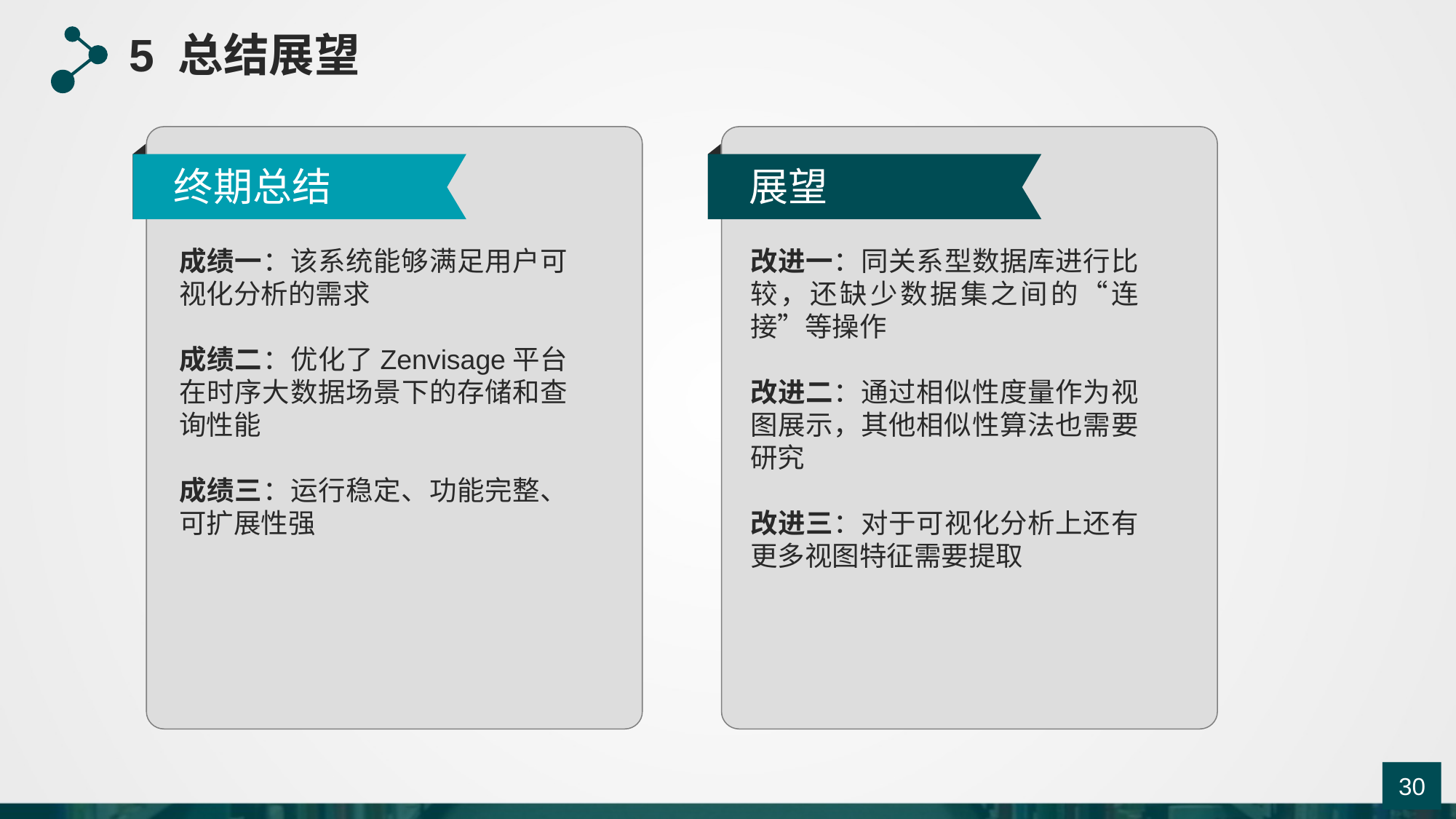

5 总结展望

终期总结
展望
成绩一：该系统能够满足用户可视化分析的需求

成绩二：优化了Zenvisage平台在时序大数据场景下的存储和查询性能

成绩三：运行稳定、功能完整、可扩展性强
改进一：同关系型数据库进行比较，还缺少数据集之间的“连接”等操作

改进二：通过相似性度量作为视图展示，其他相似性算法也需要研究

改进三：对于可视化分析上还有更多视图特征需要提取